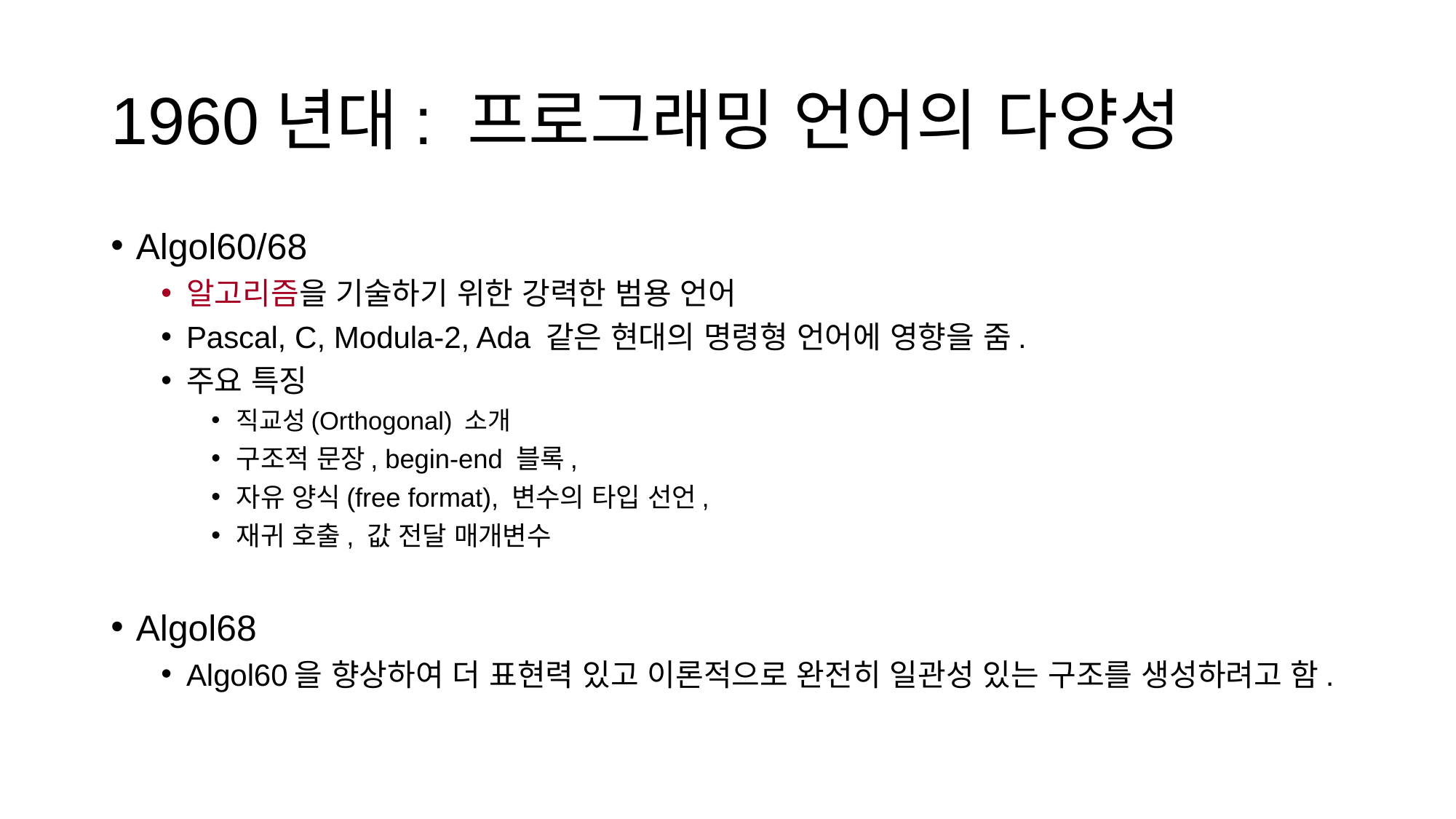

# 1960년대: 프로그래밍 언어의 다양성
Algol60/68
알고리즘을 기술하기 위한 강력한 범용 언어
Pascal, C, Modula-2, Ada 같은 현대의 명령형 언어에 영향을 줌.
주요 특징
직교성(Orthogonal) 소개
구조적 문장, begin-end 블록,
자유 양식(free format), 변수의 타입 선언,
재귀 호출, 값 전달 매개변수

Algol68
Algol60을 향상하여 더 표현력 있고 이론적으로 완전히 일관성 있는 구조를 생성하려고 함.